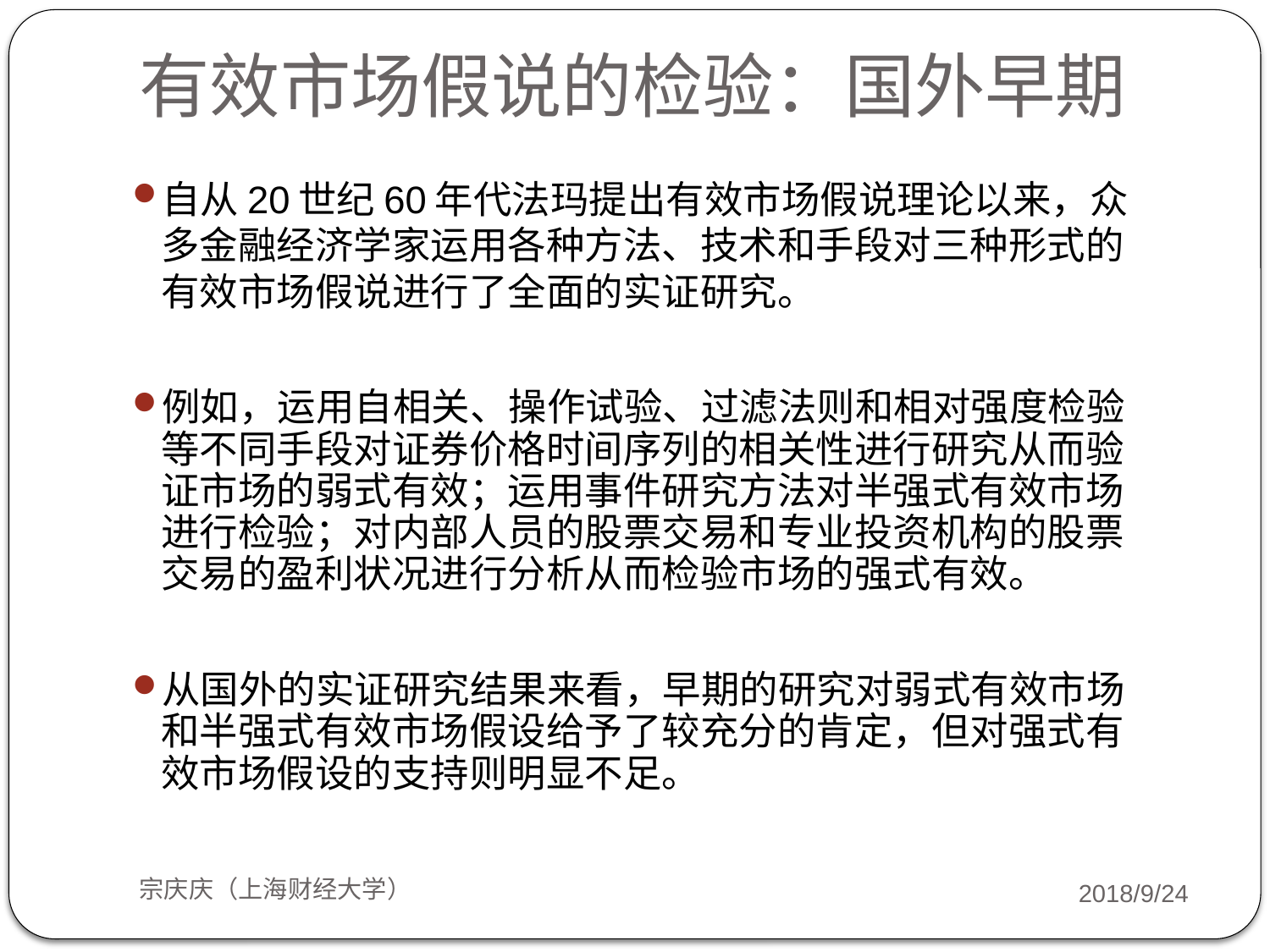

# 有效市场假说的检验：国外早期
自从20世纪60年代法玛提出有效市场假说理论以来，众多金融经济学家运用各种方法、技术和手段对三种形式的有效市场假说进行了全面的实证研究。

例如，运用自相关、操作试验、过滤法则和相对强度检验等不同手段对证券价格时间序列的相关性进行研究从而验证市场的弱式有效；运用事件研究方法对半强式有效市场进行检验；对内部人员的股票交易和专业投资机构的股票交易的盈利状况进行分析从而检验市场的强式有效。

从国外的实证研究结果来看，早期的研究对弱式有效市场和半强式有效市场假设给予了较充分的肯定，但对强式有效市场假设的支持则明显不足。
宗庆庆（上海财经大学）
2018/9/24